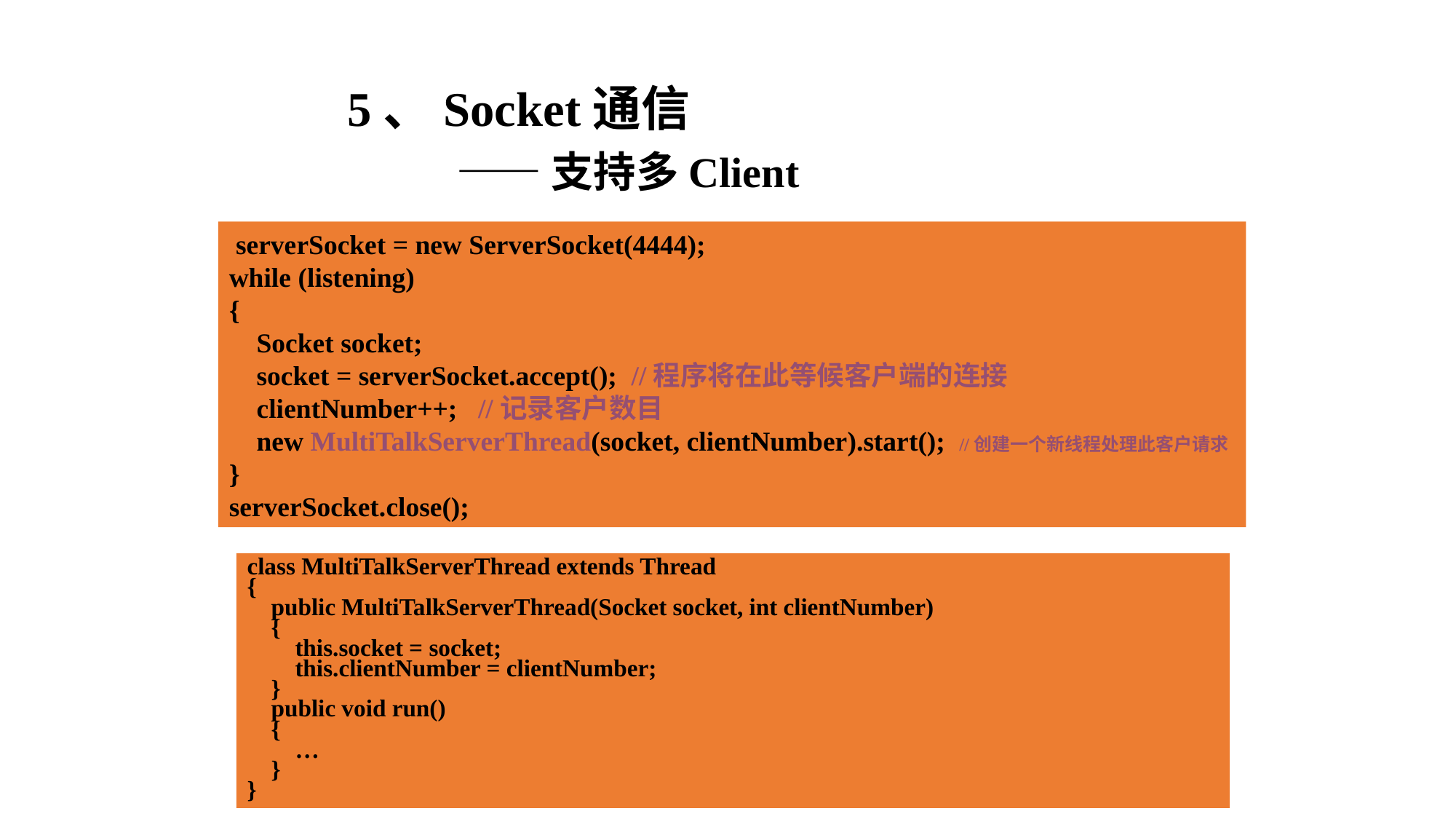

5、Socket通信
	——支持多Client
 serverSocket = new ServerSocket(4444);
while (listening)
{
    Socket socket;
    socket = serverSocket.accept();  //程序将在此等候客户端的连接
    clientNumber++;   //记录客户数目
    new MultiTalkServerThread(socket, clientNumber).start();  //创建一个新线程处理此客户请求
}
serverSocket.close();
class MultiTalkServerThread extends Thread
{
    public MultiTalkServerThread(Socket socket, int clientNumber)
    {
        this.socket = socket;
        this.clientNumber = clientNumber;
    }
    public void run()
    {
        …
    }
}